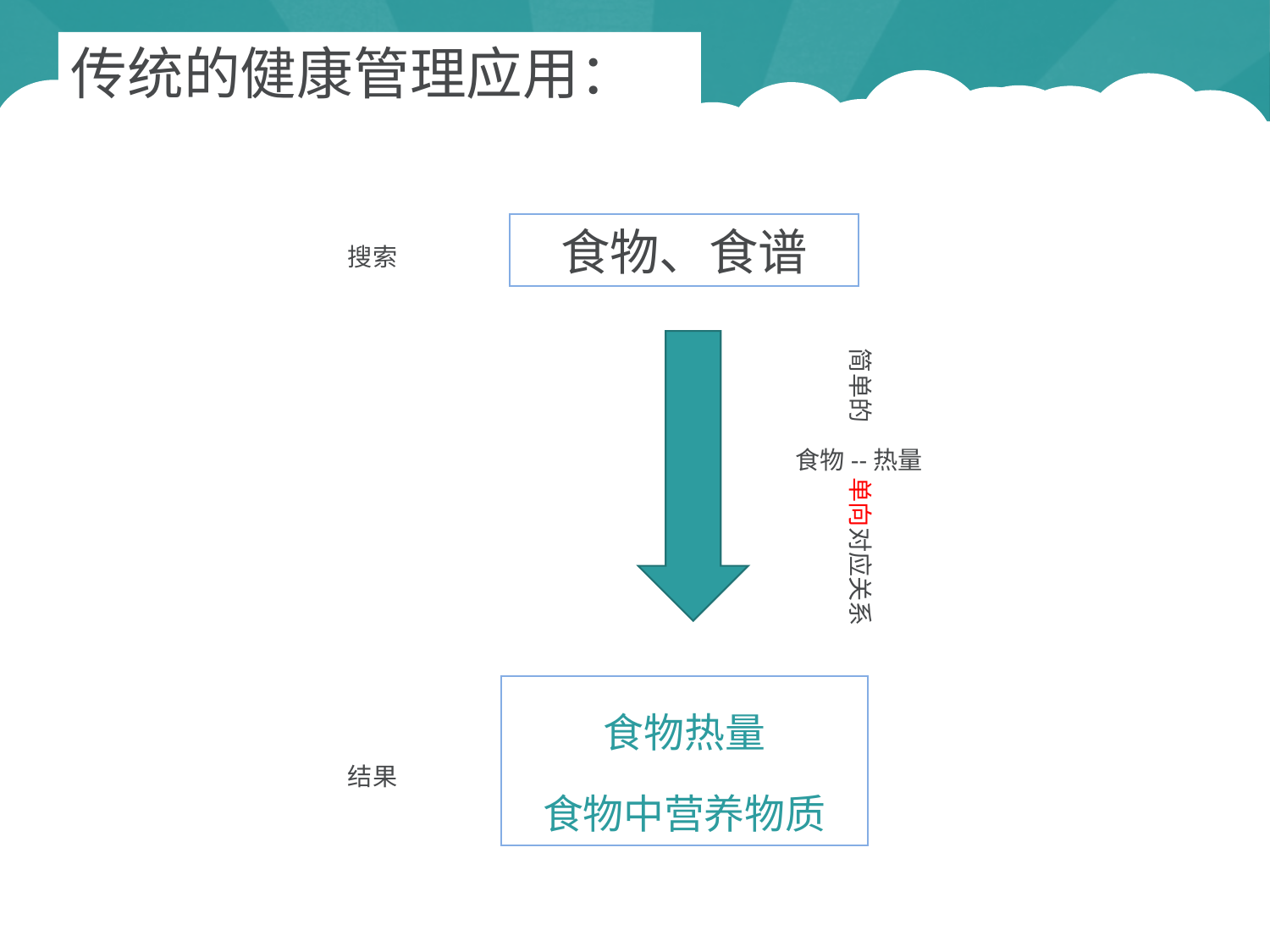

传统的健康管理应用：
食物、食谱
搜索

简单的          单向对应关系
食物--热量
食物热量
食物中营养物质

结果